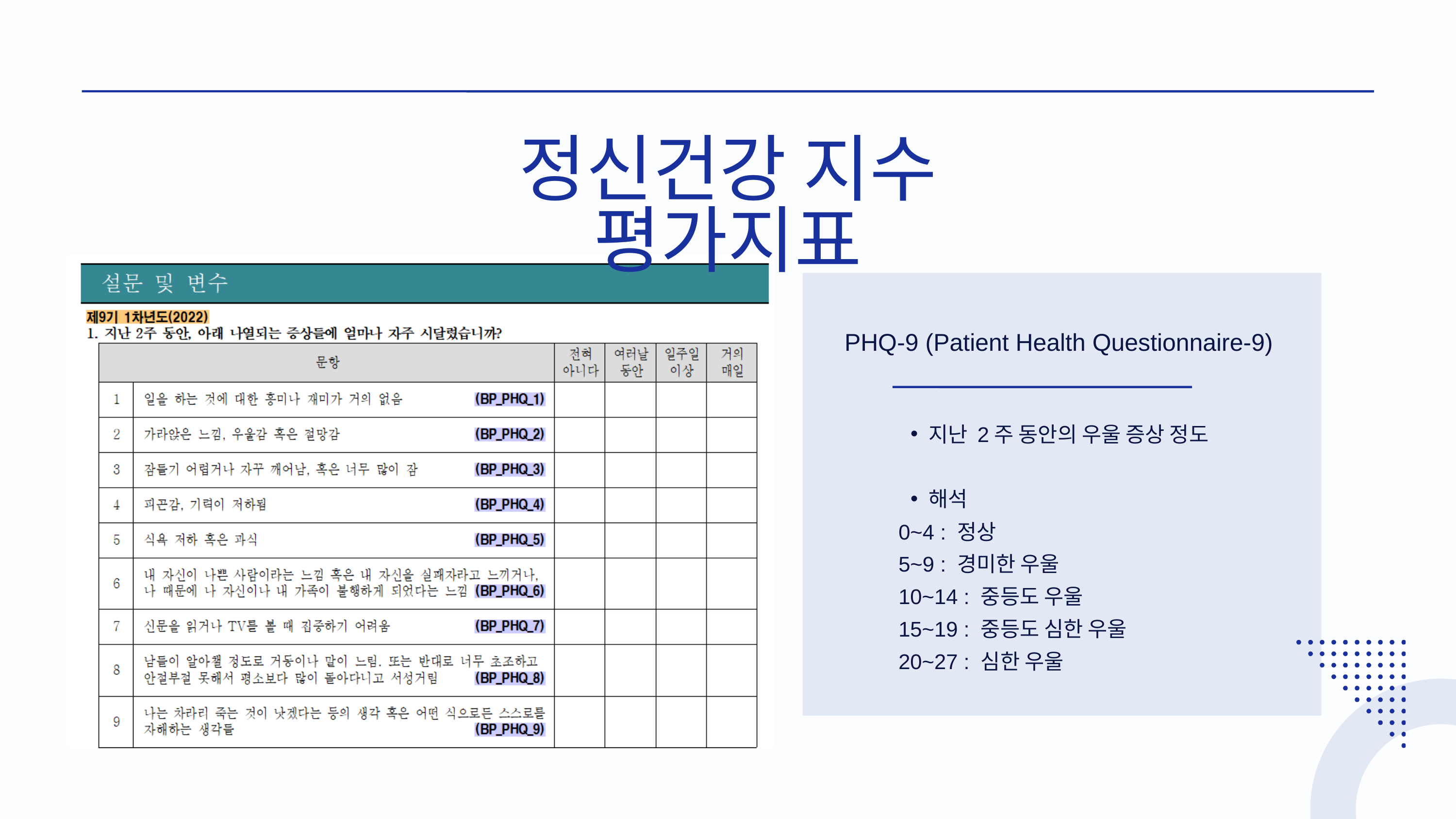

정신건강 지수 평가지표

PHQ-9 (Patient Health Questionnaire-9)

지난 2주 동안의 우울 증상 정도

해석
 0~4 : 정상
 5~9 : 경미한 우울
 10~14 : 중등도 우울
 15~19 : 중등도 심한 우울
 20~27 : 심한 우울